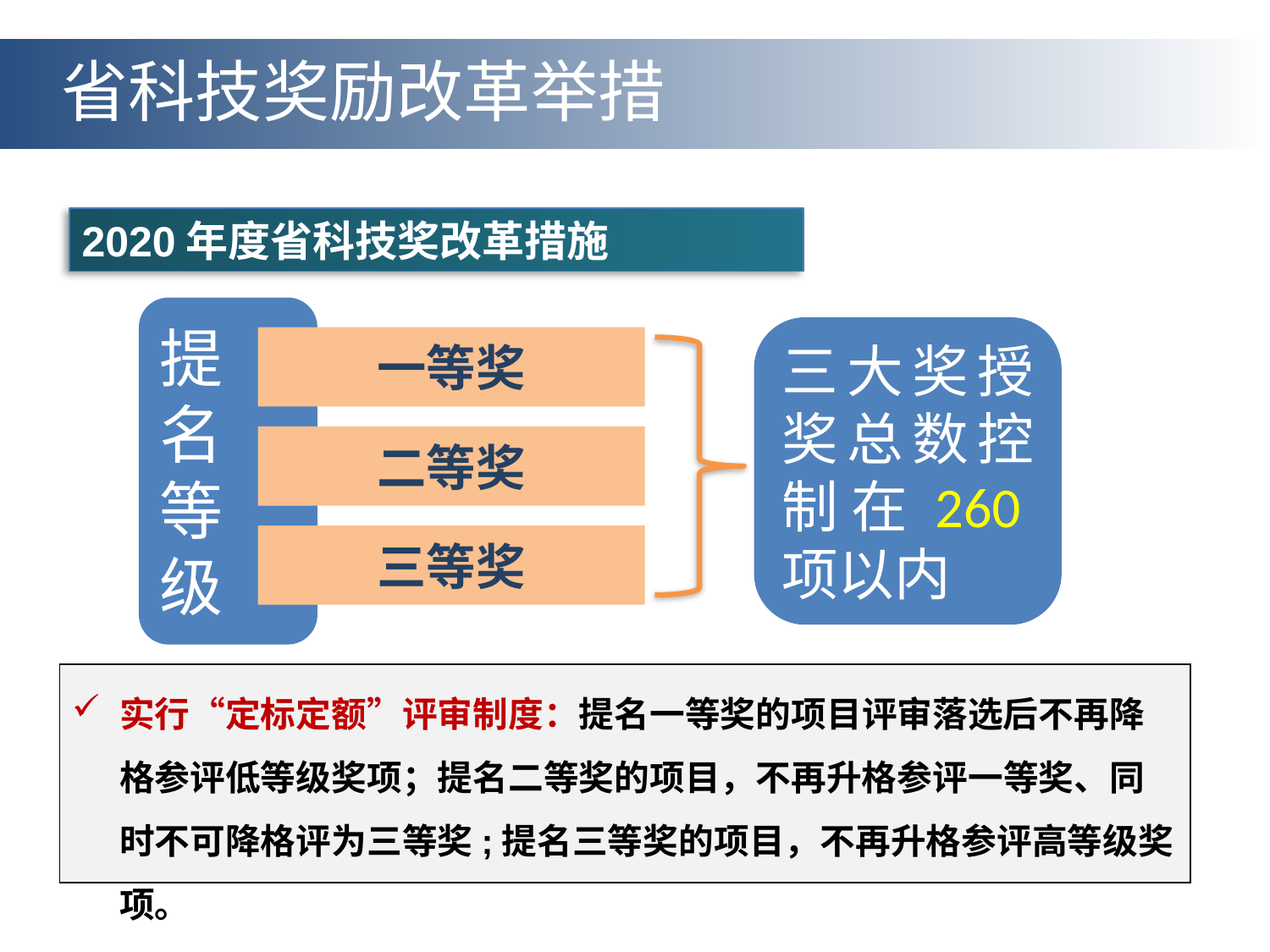

省科技奖励改革举措
2020年度省科技奖改革措施
提
名
等
级
三大奖授奖总数控制在260项以内
一等奖

二等奖
三等奖
实行“定标定额”评审制度：提名一等奖的项目评审落选后不再降格参评低等级奖项；提名二等奖的项目，不再升格参评一等奖、同时不可降格评为三等奖;提名三等奖的项目，不再升格参评高等级奖项。